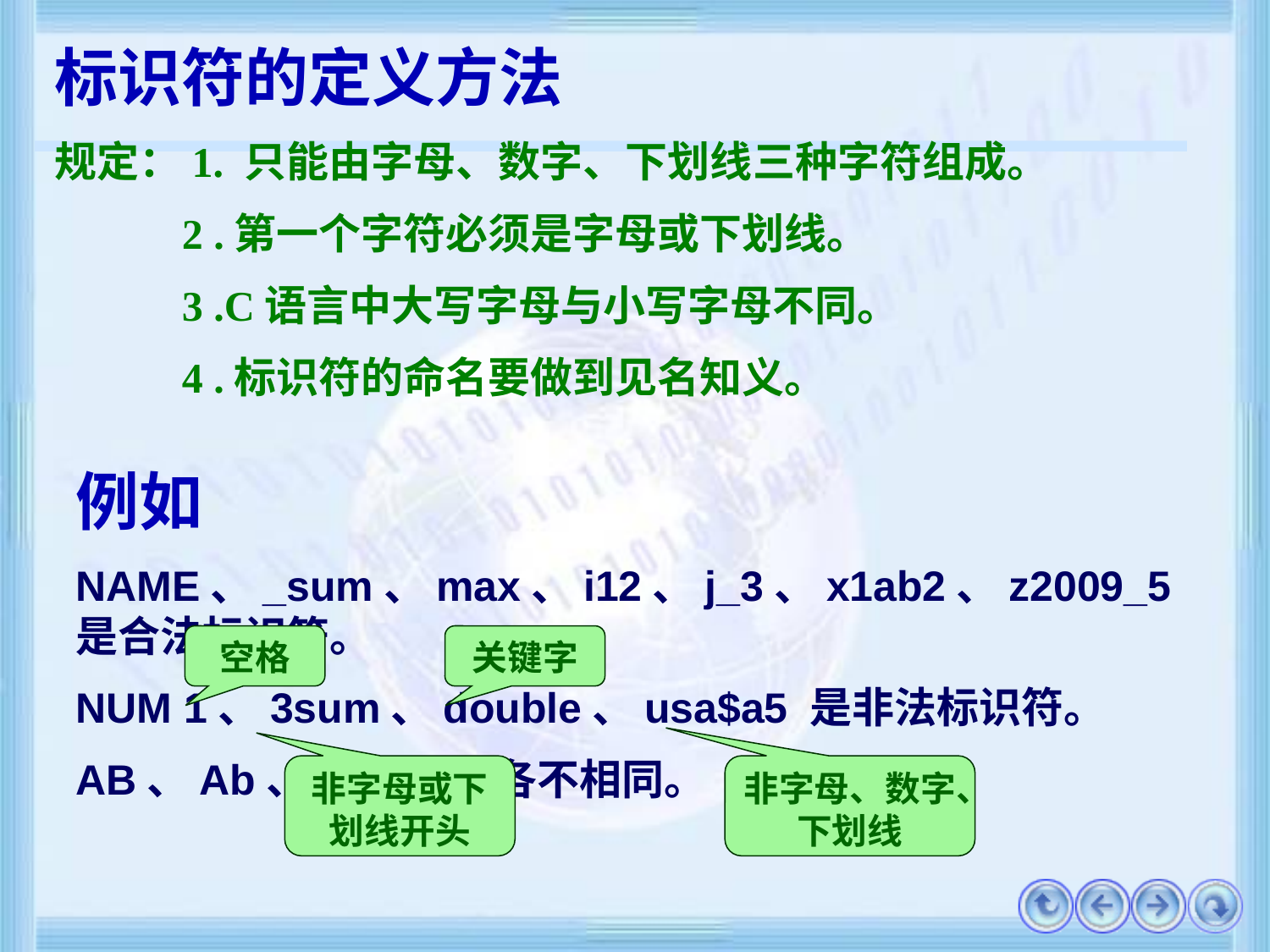

标识符的定义方法
规定：1. 只能由字母、数字、下划线三种字符组成。
            2 .第一个字符必须是字母或下划线。
            3 .C语言中大写字母与小写字母不同。
            4 .标识符的命名要做到见名知义。
例如
NAME、_sum、max、i12、j_3、x1ab2、z2009_5是合法标识符。
NUM 1、3sum、double、usa$a5 是非法标识符。
AB、Ab、aB、ab各不相同。
空格
关键字
非字母或下划线开头
非字母、数字、下划线